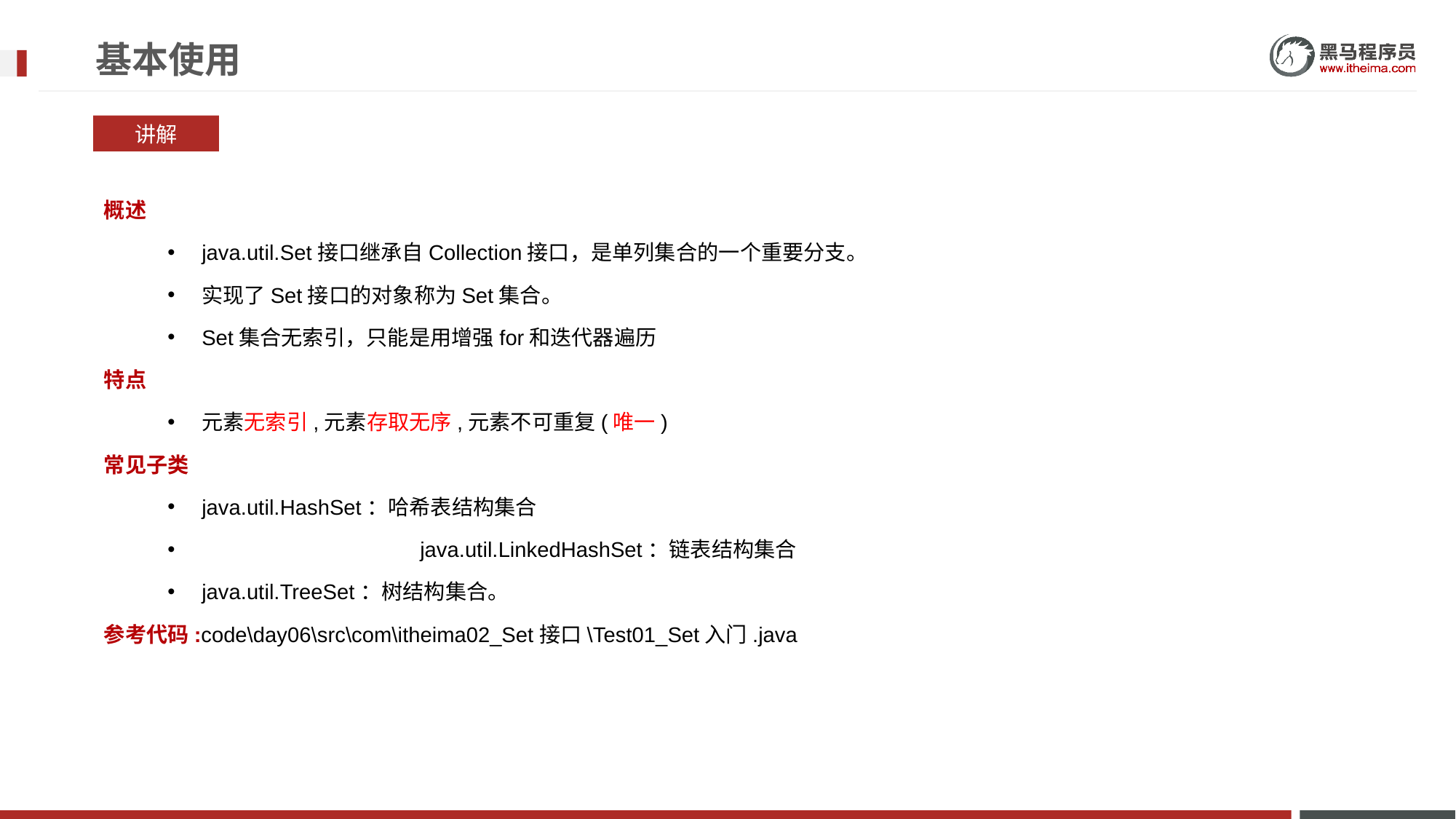

# 基本使用
讲解
概述
java.util.Set接口继承自Collection接口，是单列集合的一个重要分支。
实现了Set接口的对象称为Set集合。
Set集合无索引，只能是用增强for和迭代器遍历
特点
元素无索引,元素存取无序,元素不可重复(唯一)
常见子类
java.util.HashSet：哈希表结构集合
 		java.util.LinkedHashSet：链表结构集合
java.util.TreeSet：树结构集合。
参考代码:code\day06\src\com\itheima02_Set接口\Test01_Set入门.java